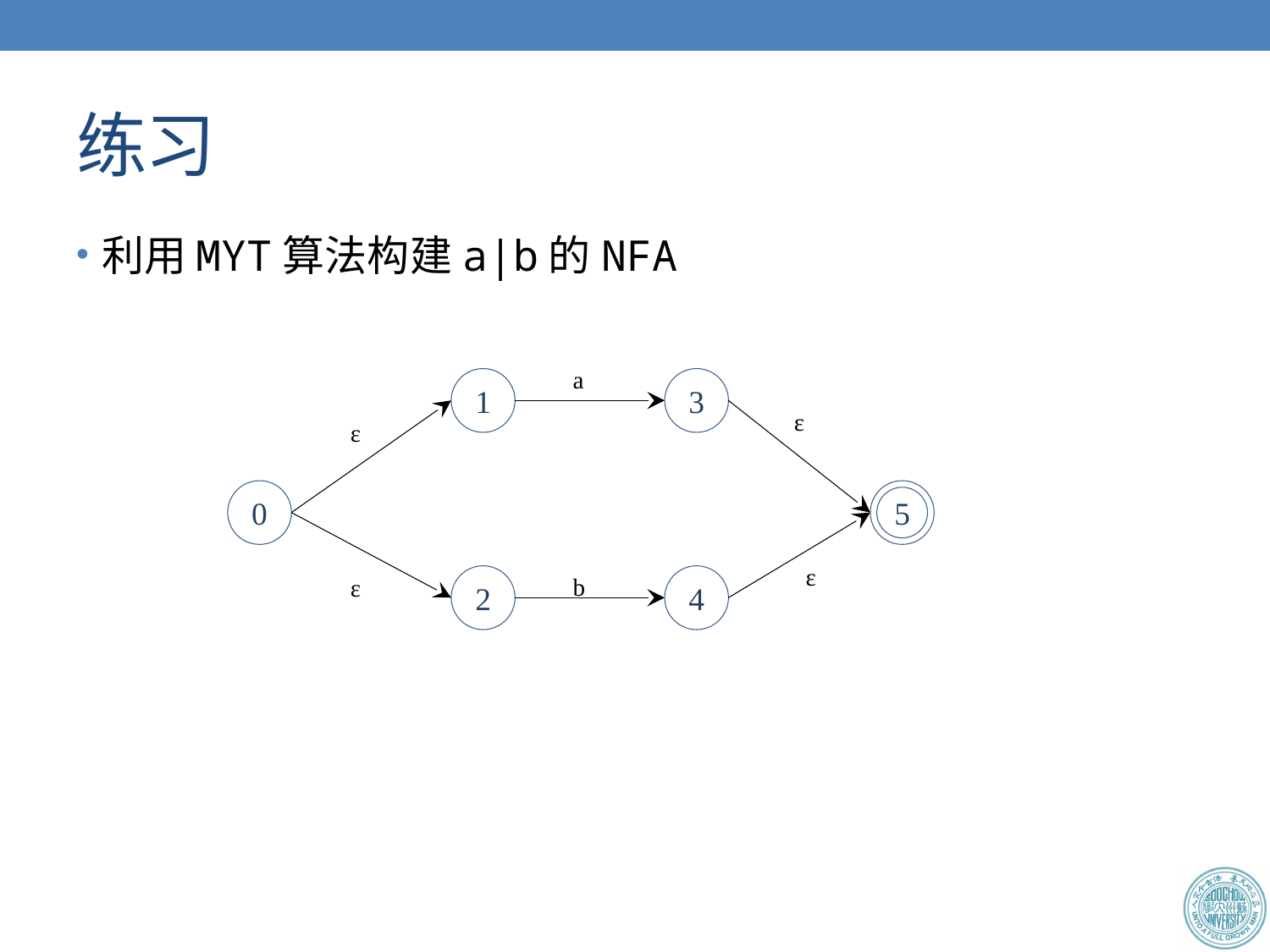

# 练习
利用MYT算法构建a|b的NFA
a
1
3
ε
ε
0
5

ε
b
ε
2
4